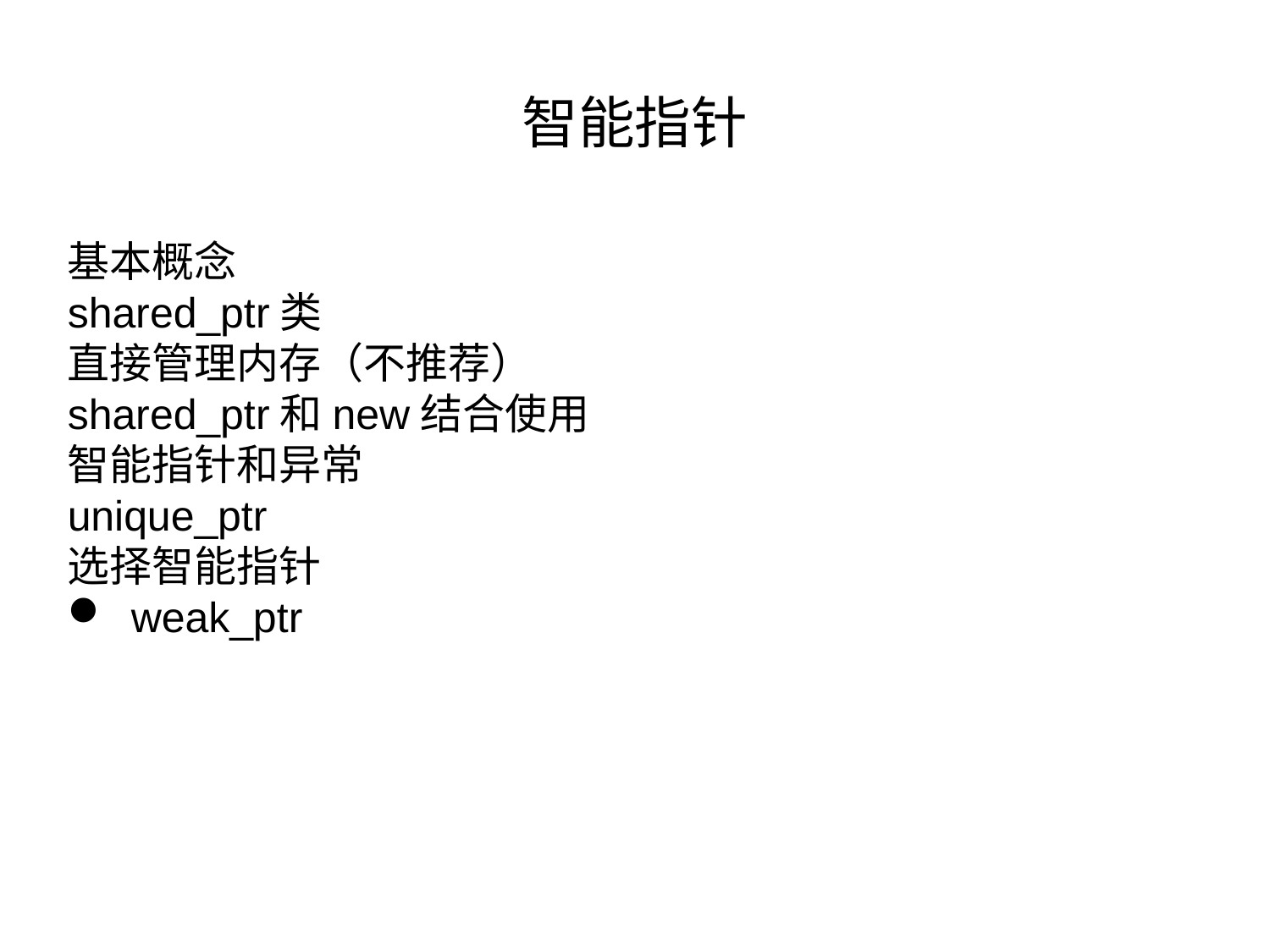

智能指针
基本概念
shared_ptr类
直接管理内存（不推荐）
shared_ptr和new结合使用
智能指针和异常
unique_ptr
选择智能指针
weak_ptr